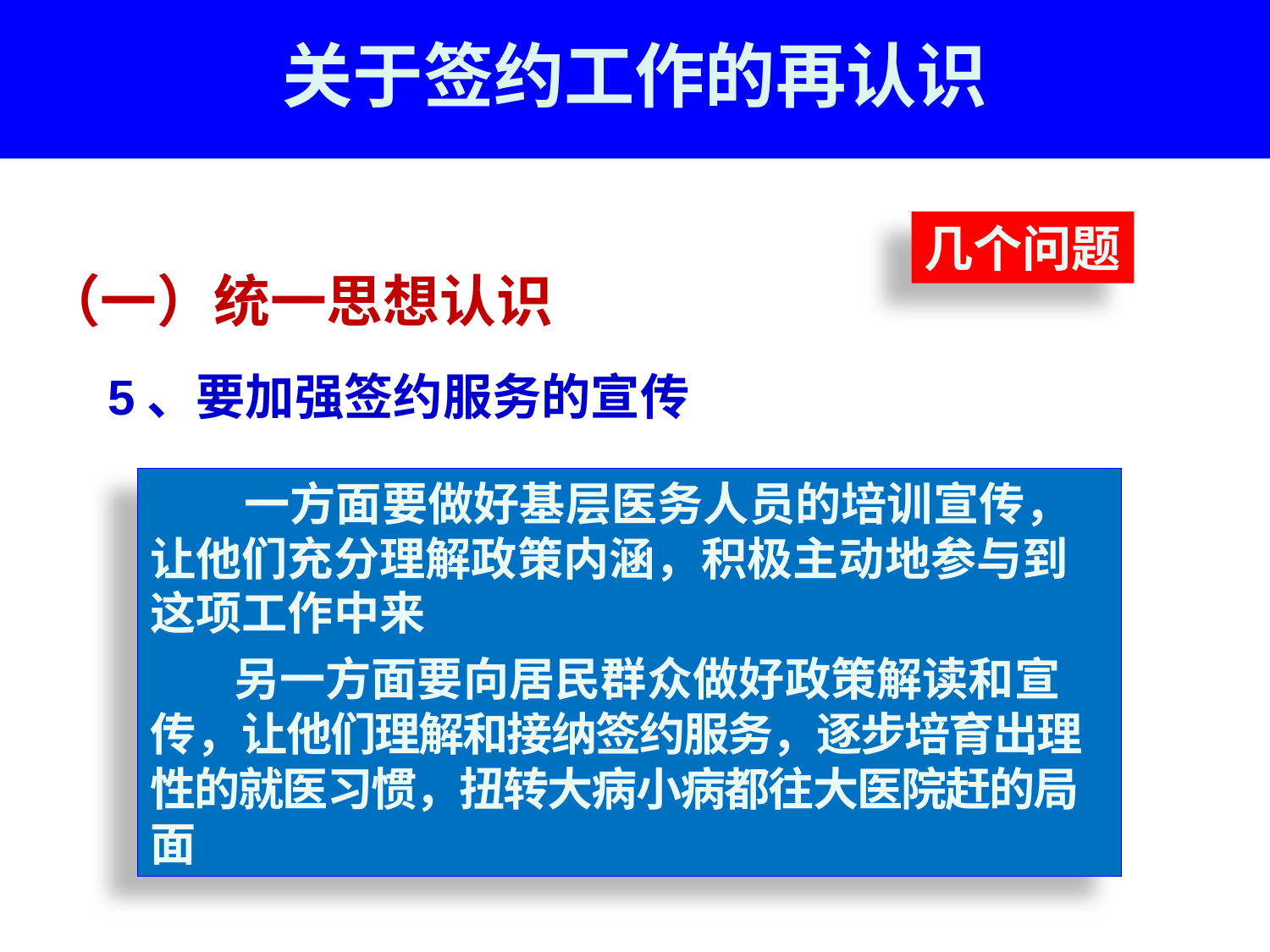

关于签约工作的再认识
几个问题
（一）统一思想认识
5、要加强签约服务的宣传
        一方面要做好基层医务人员的培训宣传，让他们充分理解政策内涵，积极主动地参与到这项工作中来
       另一方面要向居民群众做好政策解读和宣传，让他们理解和接纳签约服务，逐步培育出理性的就医习惯，扭转大病小病都往大医院赶的局面